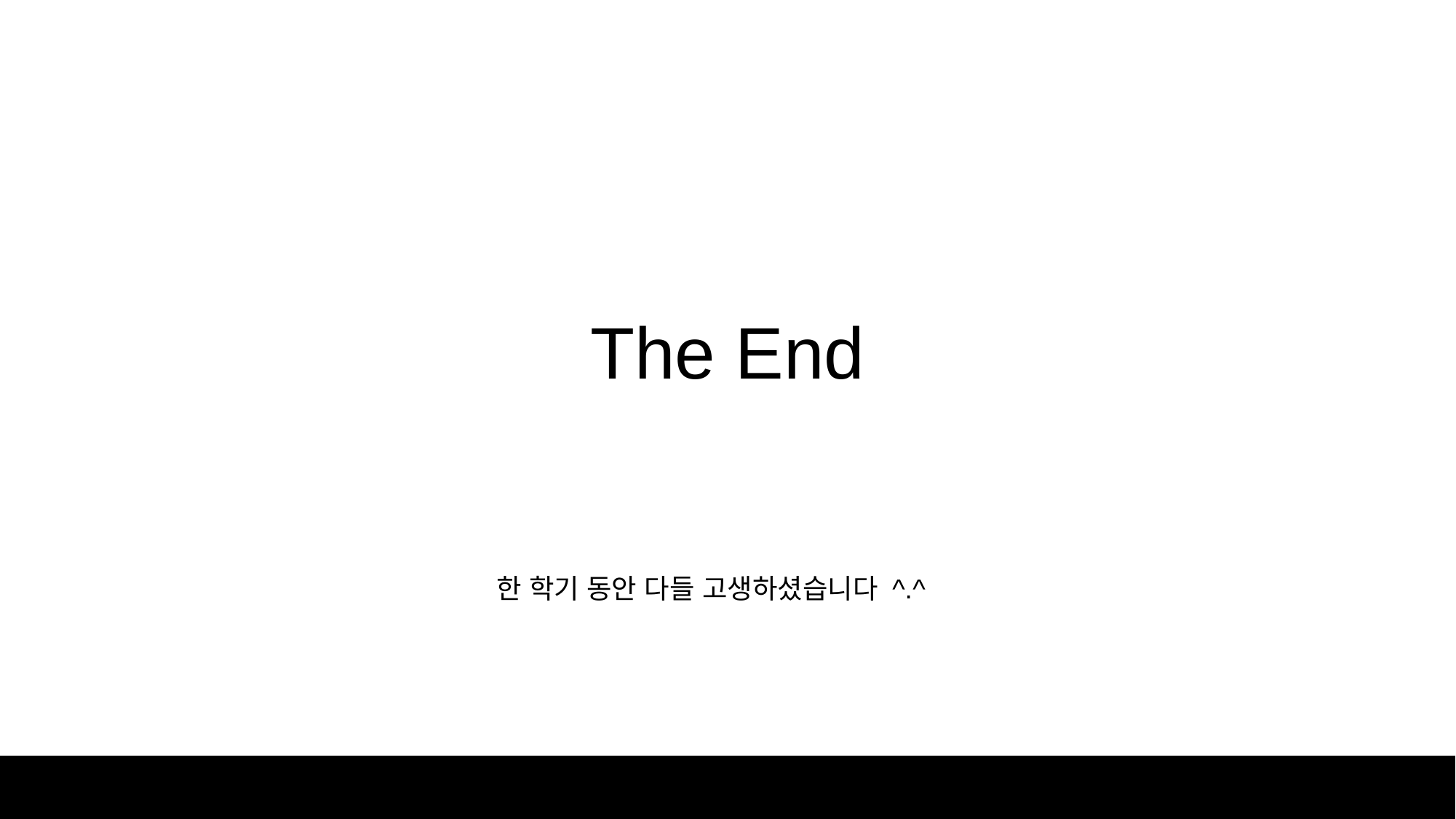

The End
한 학기 동안 다들 고생하셨습니다 ^.^